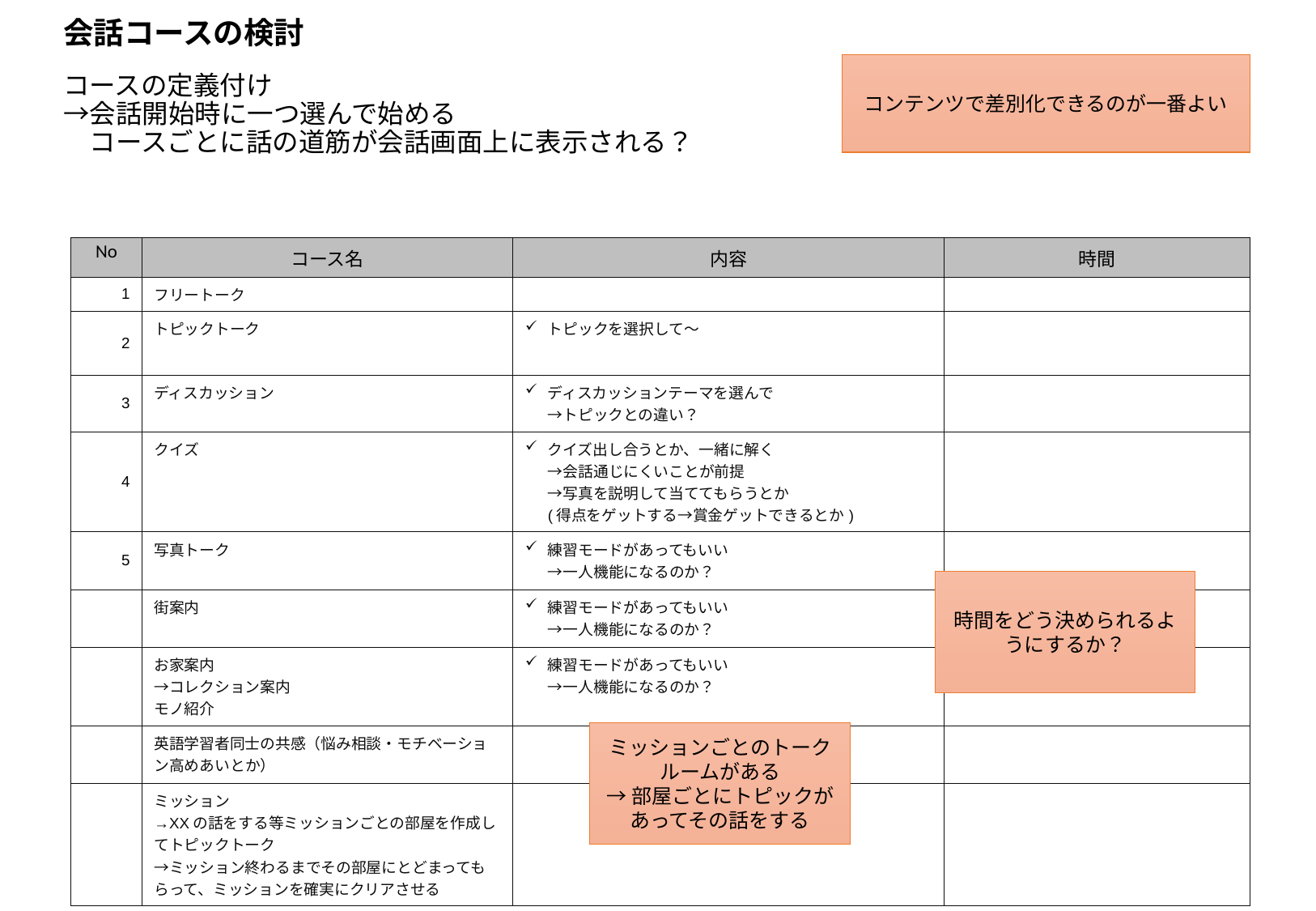

会話コースの検討
コンテンツで差別化できるのが一番よい
# コースの定義付け →会話開始時に一つ選んで始める 　コースごとに話の道筋が会話画面上に表示される？
| No | コース名 | 内容 | 時間 |
| --- | --- | --- | --- |
| 1 | フリートーク |  |  |
| 2 | トピックトーク | トピックを選択して～ |  |
| 3 | ディスカッション | ディスカッションテーマを選んで →トピックとの違い？ |  |
| 4 | クイズ | クイズ出し合うとか、一緒に解く →会話通じにくいことが前提 →写真を説明して当ててもらうとか (得点をゲットする→賞金ゲットできるとか) |  |
| 5 | 写真トーク | 練習モードがあってもいい →一人機能になるのか？ |  |
|  | 街案内 | 練習モードがあってもいい →一人機能になるのか？ |  |
|  | お家案内 →コレクション案内 モノ紹介 | 練習モードがあってもいい →一人機能になるのか？ |  |
|  | 英語学習者同士の共感（悩み相談・モチベーション高めあいとか） |  |  |
|  | ミッション →XXの話をする等ミッションごとの部屋を作成してトピックトーク →ミッション終わるまでその部屋にとどまってもらって、ミッションを確実にクリアさせる |  |  |
時間をどう決められるようにするか？
ミッションごとのトークルームがある
→部屋ごとにトピックがあってその話をする